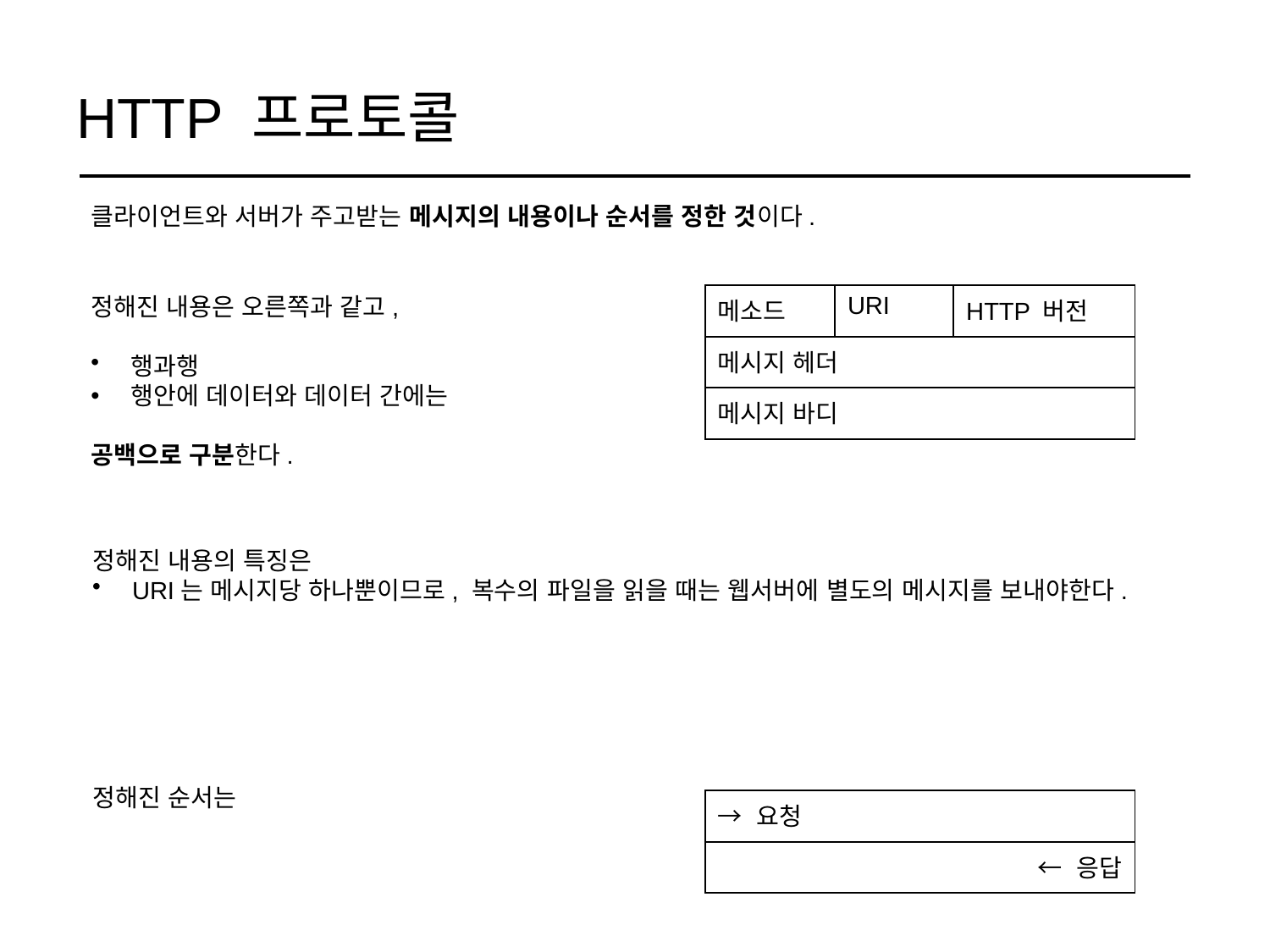

# HTTP 프로토콜
클라이언트와 서버가 주고받는 메시지의 내용이나 순서를 정한 것이다.
정해진 내용은 오른쪽과 같고,
행과행
행안에 데이터와 데이터 간에는
공백으로 구분한다.
| 메소드 | URI | HTTP 버전 |
| --- | --- | --- |
| 메시지 헤더 |  |  |
| 메시지 바디 |  |  |
정해진 내용의 특징은
URI는 메시지당 하나뿐이므로, 복수의 파일을 읽을 때는 웹서버에 별도의 메시지를 보내야한다.
정해진 순서는
| → 요청 |
| --- |
| ← 응답 |